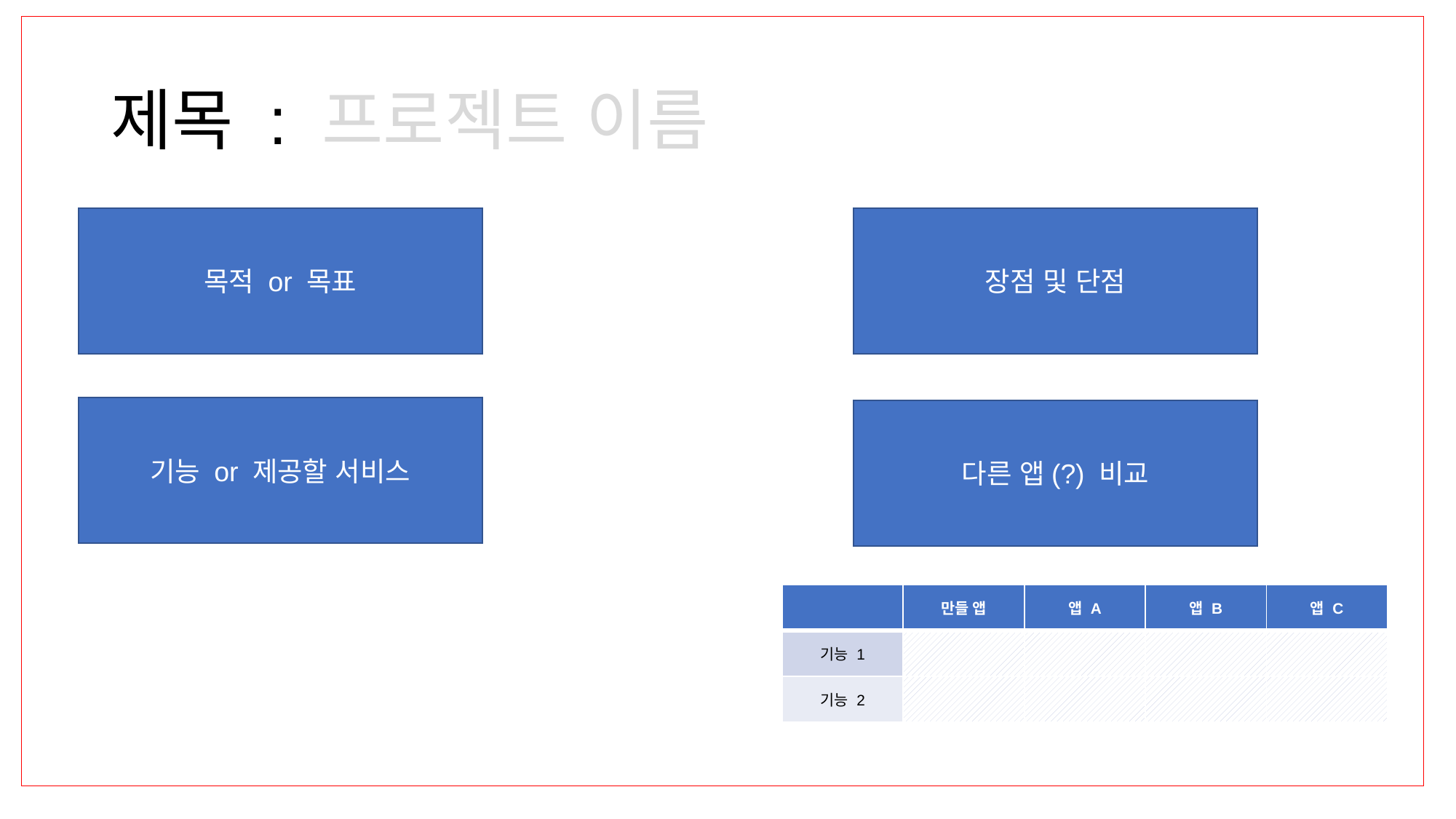

# 제목 : 프로젝트 이름
목적 or 목표
장점 및 단점
기능 or 제공할 서비스
다른 앱(?) 비교
|  | 만들 앱 | 앱 A | 앱 B | 앱 C |
| --- | --- | --- | --- | --- |
| 기능 1 |  |  |  |  |
| 기능 2 |  |  |  |  |